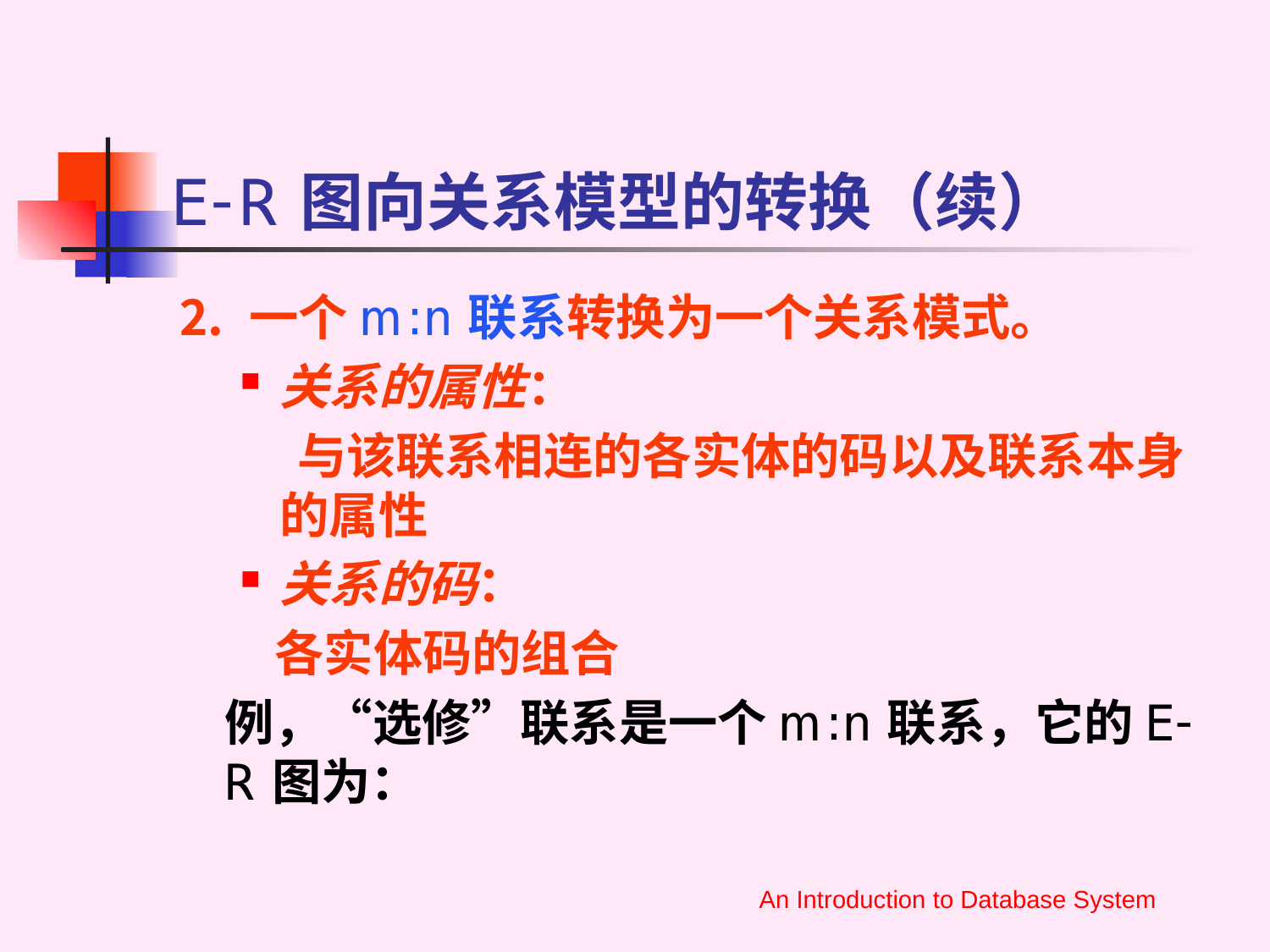

# E-R图向关系模型的转换（续）
⒉ 一个m:n联系转换为一个关系模式。
关系的属性：
    与该联系相连的各实体的码以及联系本身的属性
关系的码：
  各实体码的组合
	例，“选修”联系是一个m:n联系，它的E-R图为：
An Introduction to Database System